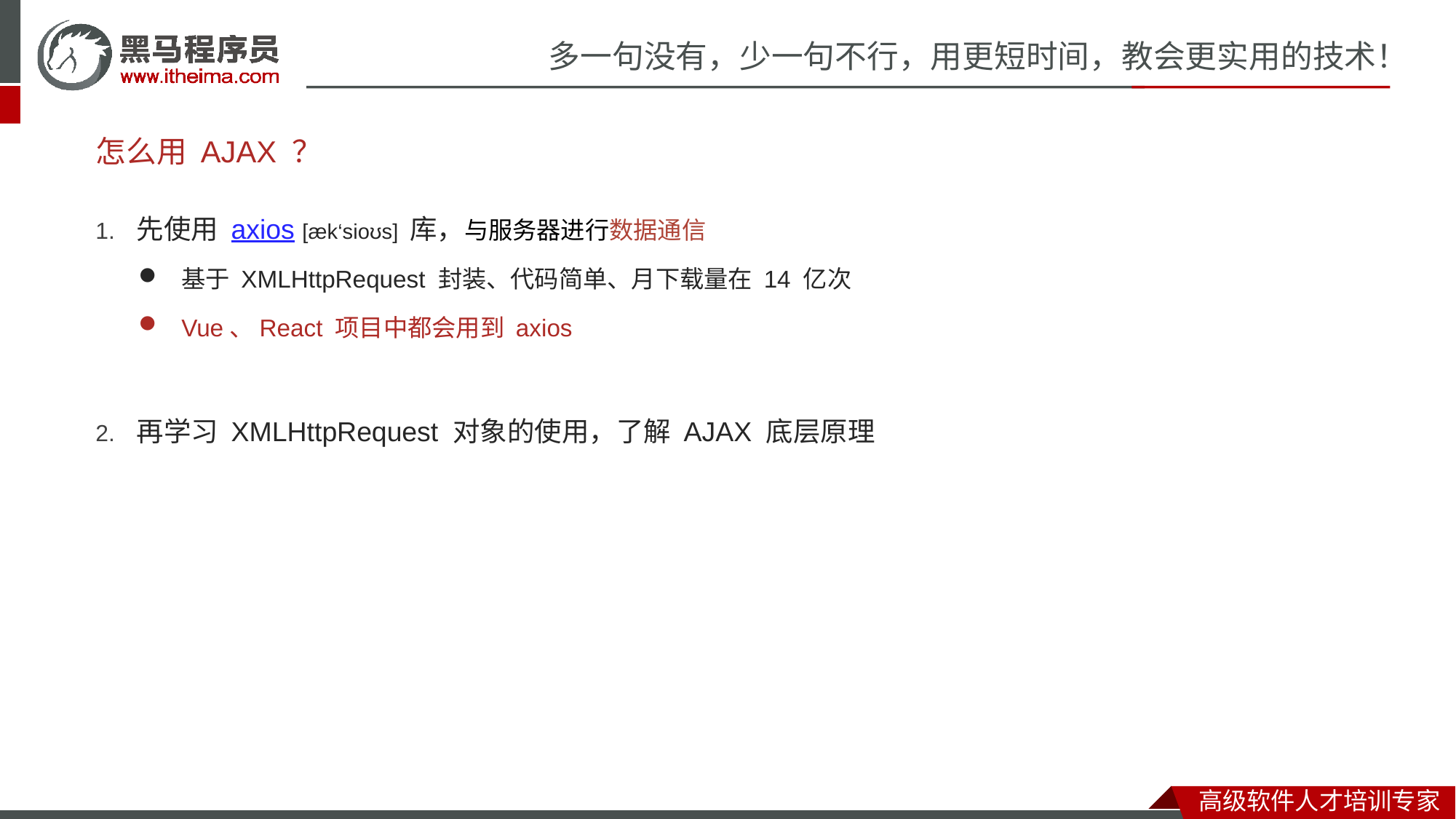

# 怎么用 AJAX ？
先使用 axios [æk‘sioʊs] 库，与服务器进行数据通信
基于 XMLHttpRequest 封装、代码简单、月下载量在 14 亿次
Vue、React 项目中都会用到 axios

再学习 XMLHttpRequest 对象的使用，了解 AJAX 底层原理